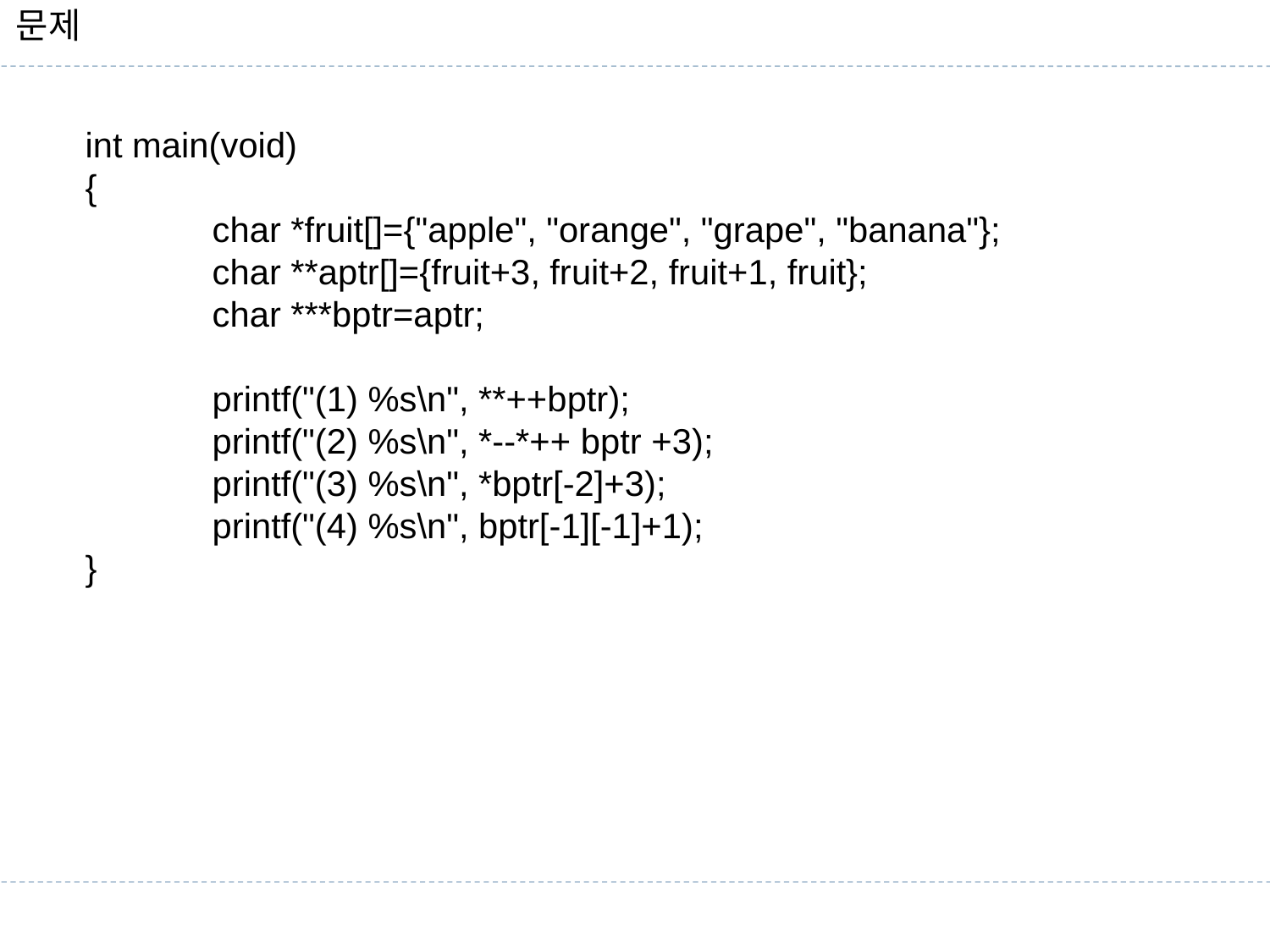

문제
int main(void)
{
	char *fruit[]={"apple", "orange", "grape", "banana"};
	char **aptr[]={fruit+3, fruit+2, fruit+1, fruit};
	char ***bptr=aptr;

	printf("(1) %s\n", **++bptr);
	printf("(2) %s\n", *--*++ bptr +3);
	printf("(3) %s\n", *bptr[-2]+3);
	printf("(4) %s\n", bptr[-1][-1]+1);
}